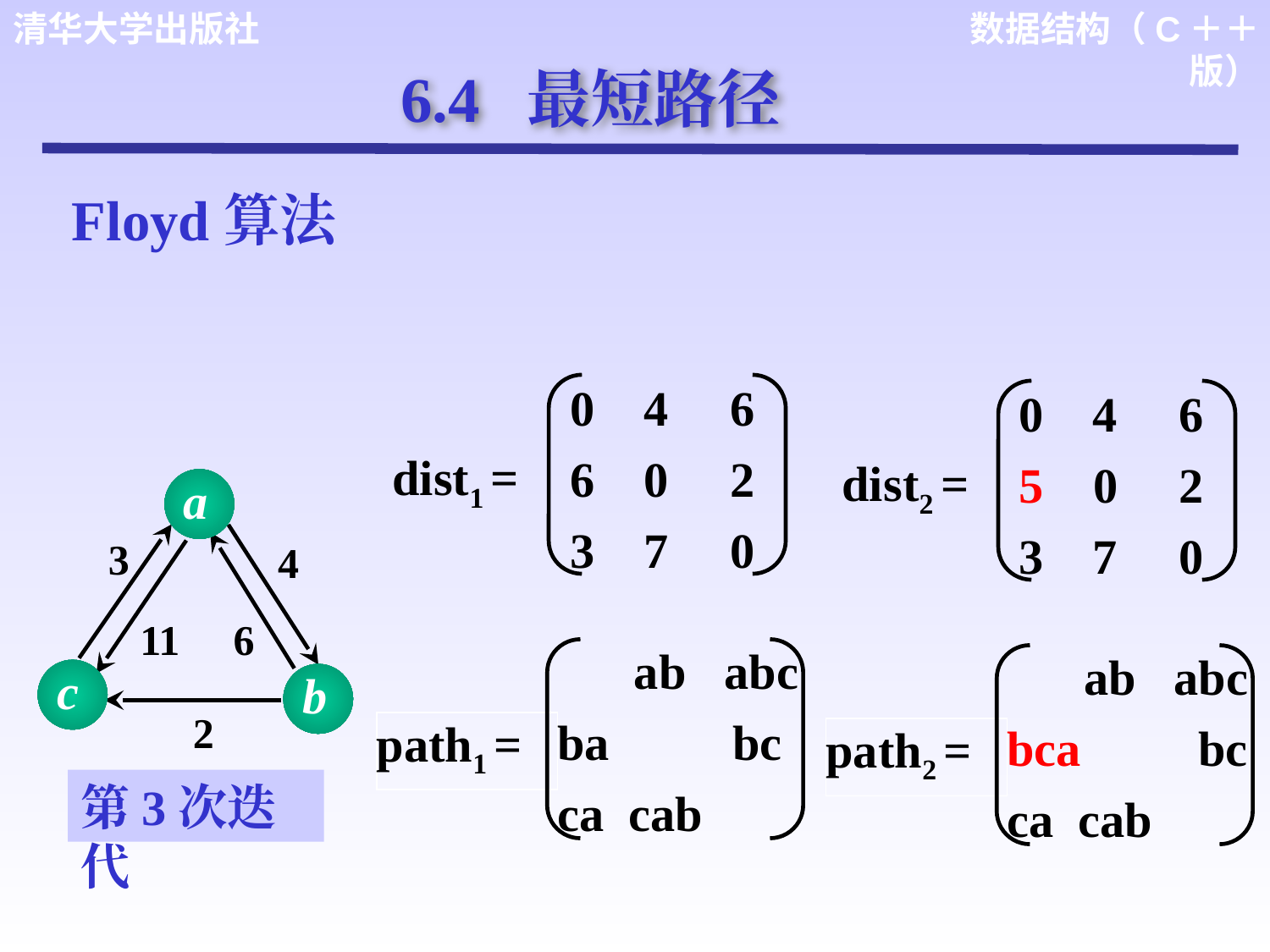

6.4  最短路径
Floyd算法
0    4     6
6    0     2
3    7     0
0    4     6
5    0     2
3    7     0

dist1 =
dist2 =
a

3
4

11
6
      ab   abc
ba          bc
ca  cab
      ab   abc
bca         bc
ca  cab

c

b

2
path1 =
path2 =
第3次迭代